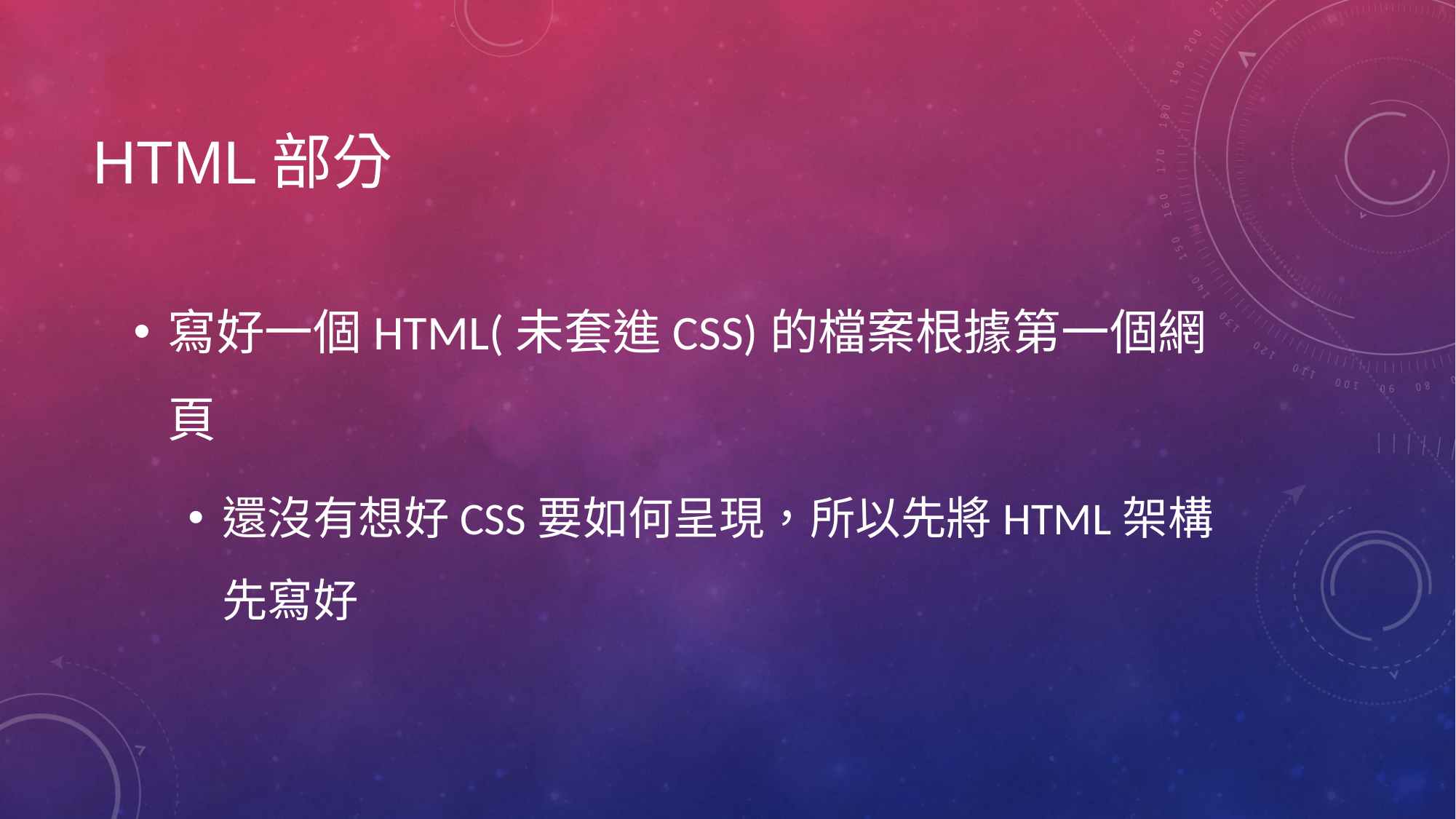

# HTML部分
寫好一個HTML(未套進CSS)的檔案根據第一個網頁
還沒有想好CSS要如何呈現，所以先將HTML架構先寫好